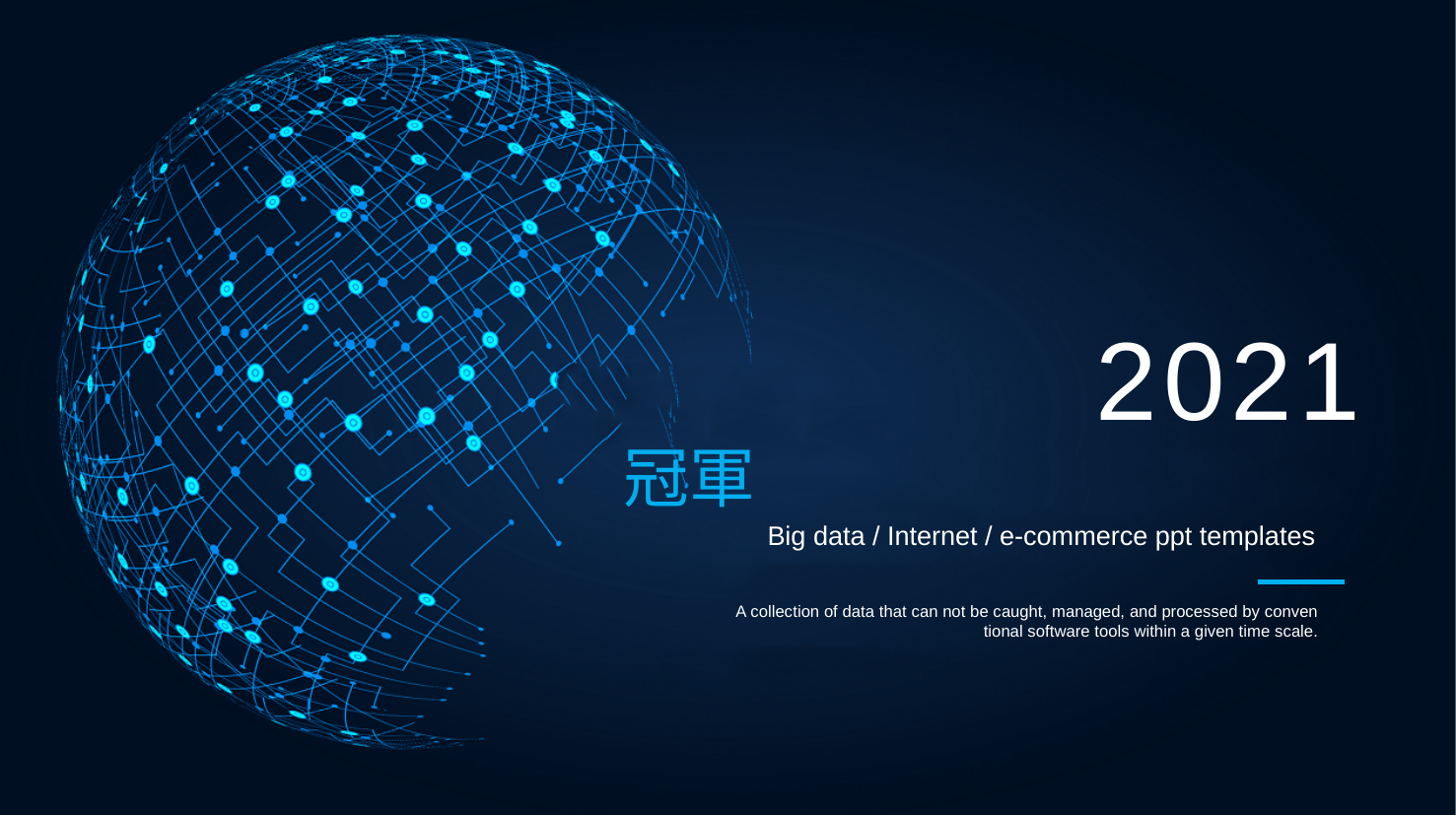

2021
冠軍
Big data / Internet / e-commerce ppt templates
A collection of data that can not be caught, managed, and processed by conven
tional software tools within a given time scale.